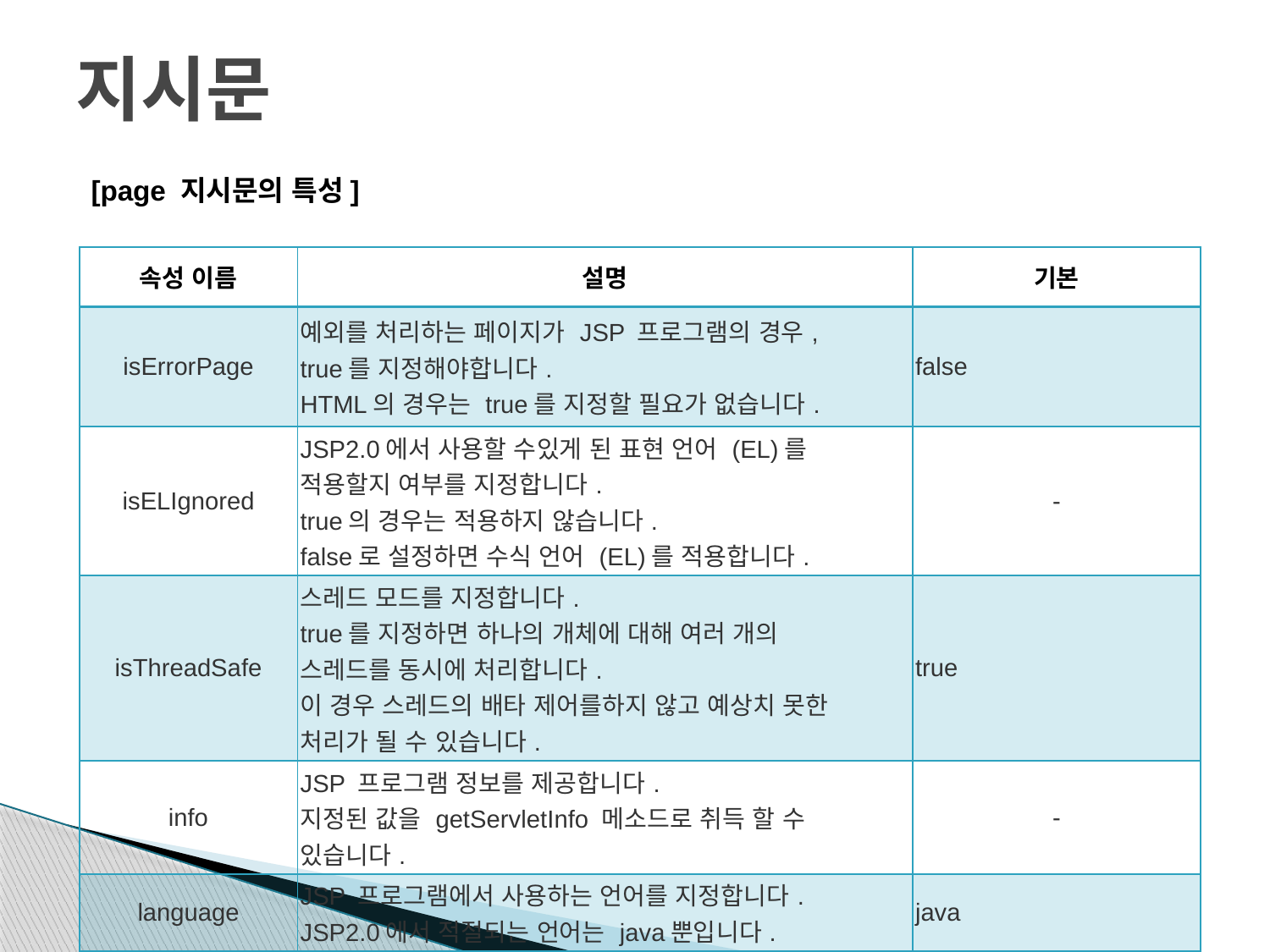

# 지시문
[page 지시문의 특성]

| 속성 이름 | 설명 | 기본 |
| --- | --- | --- |
| isErrorPage | 예외를 처리하는 페이지가 JSP 프로그램의 경우, true를 지정해야합니다.  HTML의 경우는 true를 지정할 필요가 없습니다. | false |
| isELIgnored | JSP2.0에서 사용할 수있게 된 표현 언어 (EL)를 적용할지 여부를 지정합니다.  true의 경우는 적용하지 않습니다.  false로 설정하면 수식 언어 (EL)를 적용합니다. | - |
| isThreadSafe | 스레드 모드를 지정합니다.  true를 지정하면 하나의 개체에 대해 여러 개의 스레드를 동시에 처리합니다. 이 경우 스레드의 배타 제어를하지 않고 예상치 못한 처리가 될 수 있습니다. | true |
| info | JSP 프로그램 정보를 제공합니다.  지정된 값을 getServletInfo 메소드로 취득 할 수 있습니다. | - |
| language | JSP 프로그램에서 사용하는 언어를 지정합니다. JSP2.0에서 적절되는 언어는 java뿐입니다. | java |